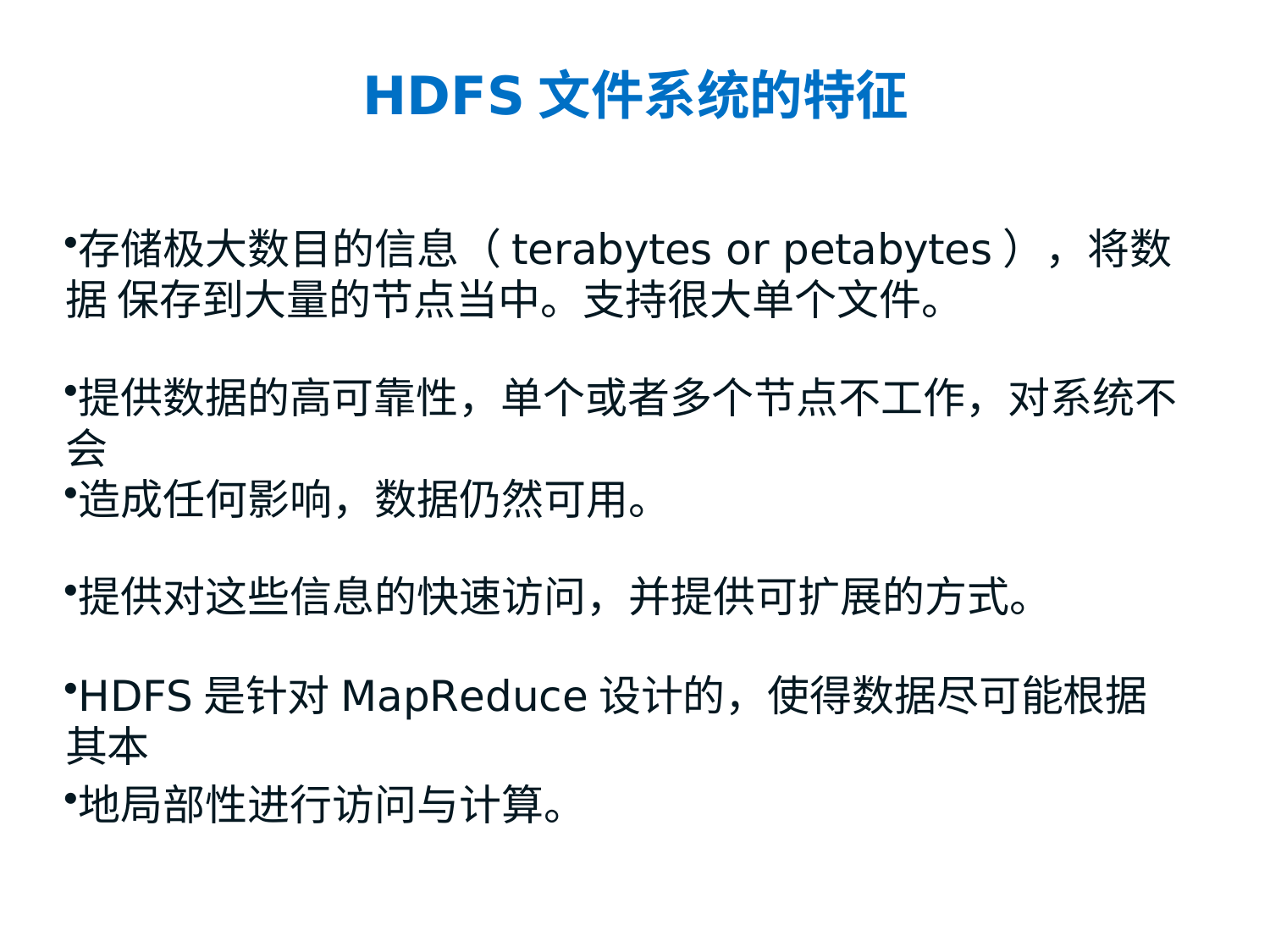

# HDFS文件系统的特征
存储极大数目的信息（terabytes or petabytes），将数据 保存到大量的节点当中。支持很大单个文件。

提供数据的高可靠性，单个或者多个节点不工作，对系统不会
造成任何影响，数据仍然可用。

提供对这些信息的快速访问，并提供可扩展的方式。

HDFS是针对MapReduce设计的，使得数据尽可能根据其本
地局部性进行访问与计算。